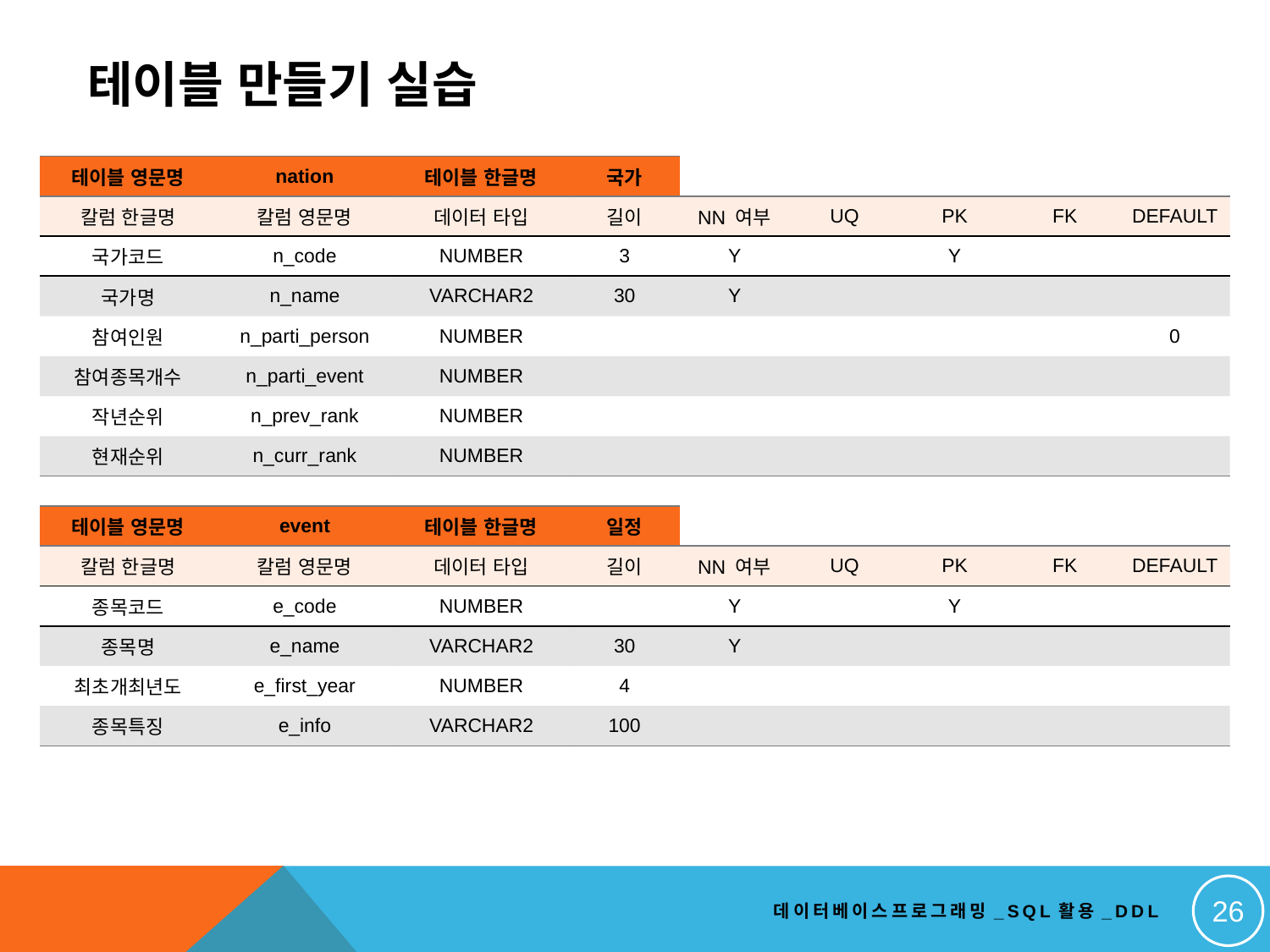

# 테이블 만들기 실습
| 테이블 영문명 | nation | 테이블 한글명 | 국가 |  |  |  |  |  |
| --- | --- | --- | --- | --- | --- | --- | --- | --- |
| 칼럼 한글명 | 칼럼 영문명 | 데이터 타입 | 길이 | NN 여부 | UQ | PK | FK | DEFAULT |
| 국가코드 | n\_code | NUMBER | 3 | Y |  | Y |  |  |
| 국가명 | n\_name | VARCHAR2 | 30 | Y |  |  |  |  |
| 참여인원 | n\_parti\_person | NUMBER |  |  |  |  |  | 0 |
| 참여종목개수 | n\_parti\_event | NUMBER |  |  |  |  |  |  |
| 작년순위 | n\_prev\_rank | NUMBER |  |  |  |  |  |  |
| 현재순위 | n\_curr\_rank | NUMBER |  |  |  |  |  |  |
| 테이블 영문명 | event | 테이블 한글명 | 일정 |  |  |  |  |  |
| --- | --- | --- | --- | --- | --- | --- | --- | --- |
| 칼럼 한글명 | 칼럼 영문명 | 데이터 타입 | 길이 | NN 여부 | UQ | PK | FK | DEFAULT |
| 종목코드 | e\_code | NUMBER |  | Y |  | Y |  |  |
| 종목명 | e\_name | VARCHAR2 | 30 | Y |  |  |  |  |
| 최초개최년도 | e\_first\_year | NUMBER | 4 |  |  |  |  |  |
| 종목특징 | e\_info | VARCHAR2 | 100 |  |  |  |  |  |
26
데이터베이스프로그래밍_SQL활용_DDL